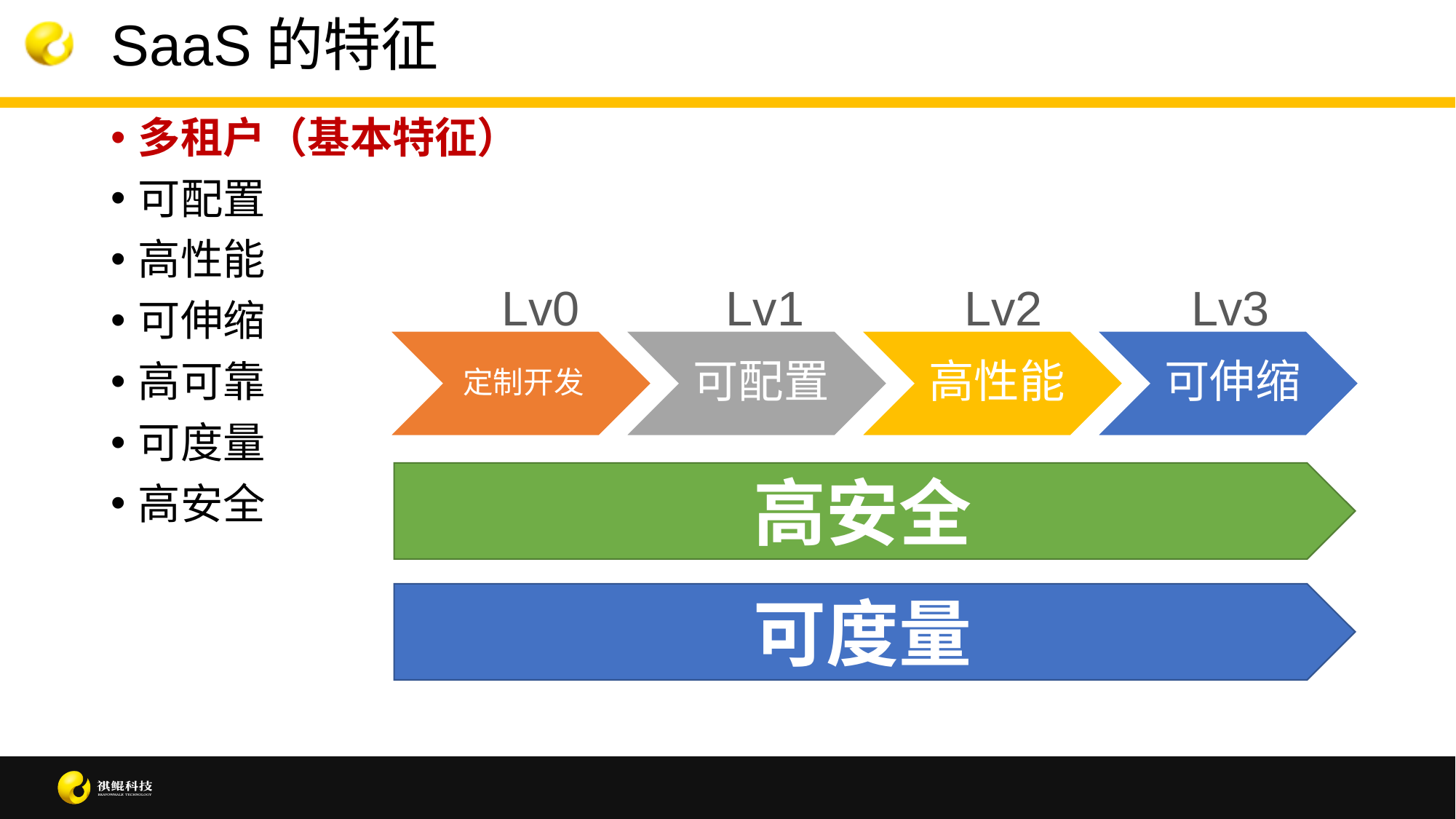

# SaaS的特征
定制开发
可配置
高性能
可伸缩
高安全
Lv0
Lv1
Lv2
Lv3
多租户（基本特征）
可配置
高性能
可伸缩
高可靠
可度量
高安全
可度量